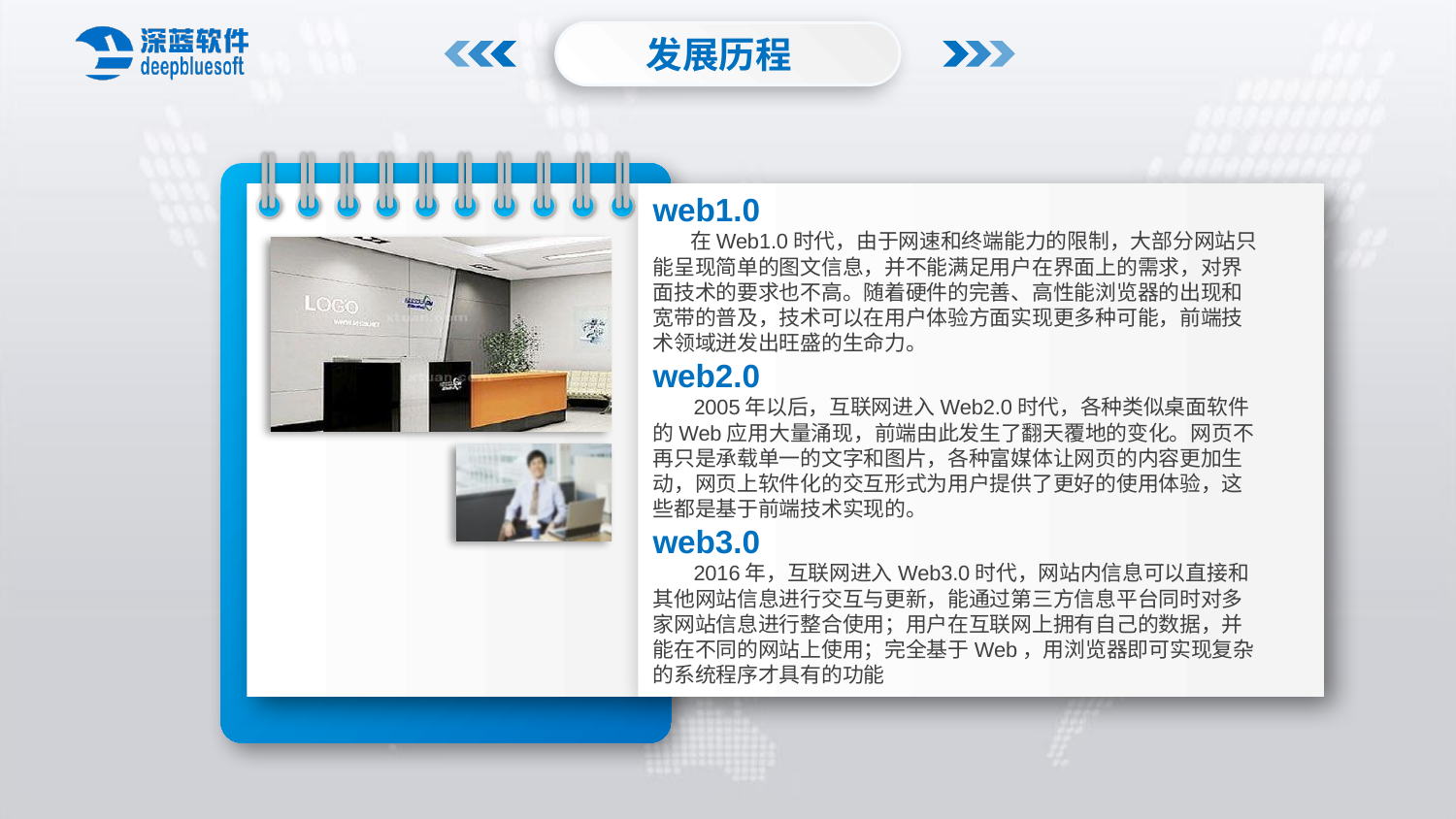

发展历程

web1.0
       在Web1.0时代，由于网速和终端能力的限制，大部分网站只能呈现简单的图文信息，并不能满足用户在界面上的需求，对界面技术的要求也不高。随着硬件的完善、高性能浏览器的出现和宽带的普及，技术可以在用户体验方面实现更多种可能，前端技术领域迸发出旺盛的生命力。
web2.0
       2005年以后，互联网进入Web2.0时代，各种类似桌面软件的Web应用大量涌现，前端由此发生了翻天覆地的变化。网页不再只是承载单一的文字和图片，各种富媒体让网页的内容更加生动，网页上软件化的交互形式为用户提供了更好的使用体验，这些都是基于前端技术实现的。
web3.0
       2016年，互联网进入Web3.0时代，网站内信息可以直接和其他网站信息进行交互与更新，能通过第三方信息平台同时对多家网站信息进行整合使用；用户在互联网上拥有自己的数据，并能在不同的网站上使用；完全基于Web，用浏览器即可实现复杂的系统程序才具有的功能